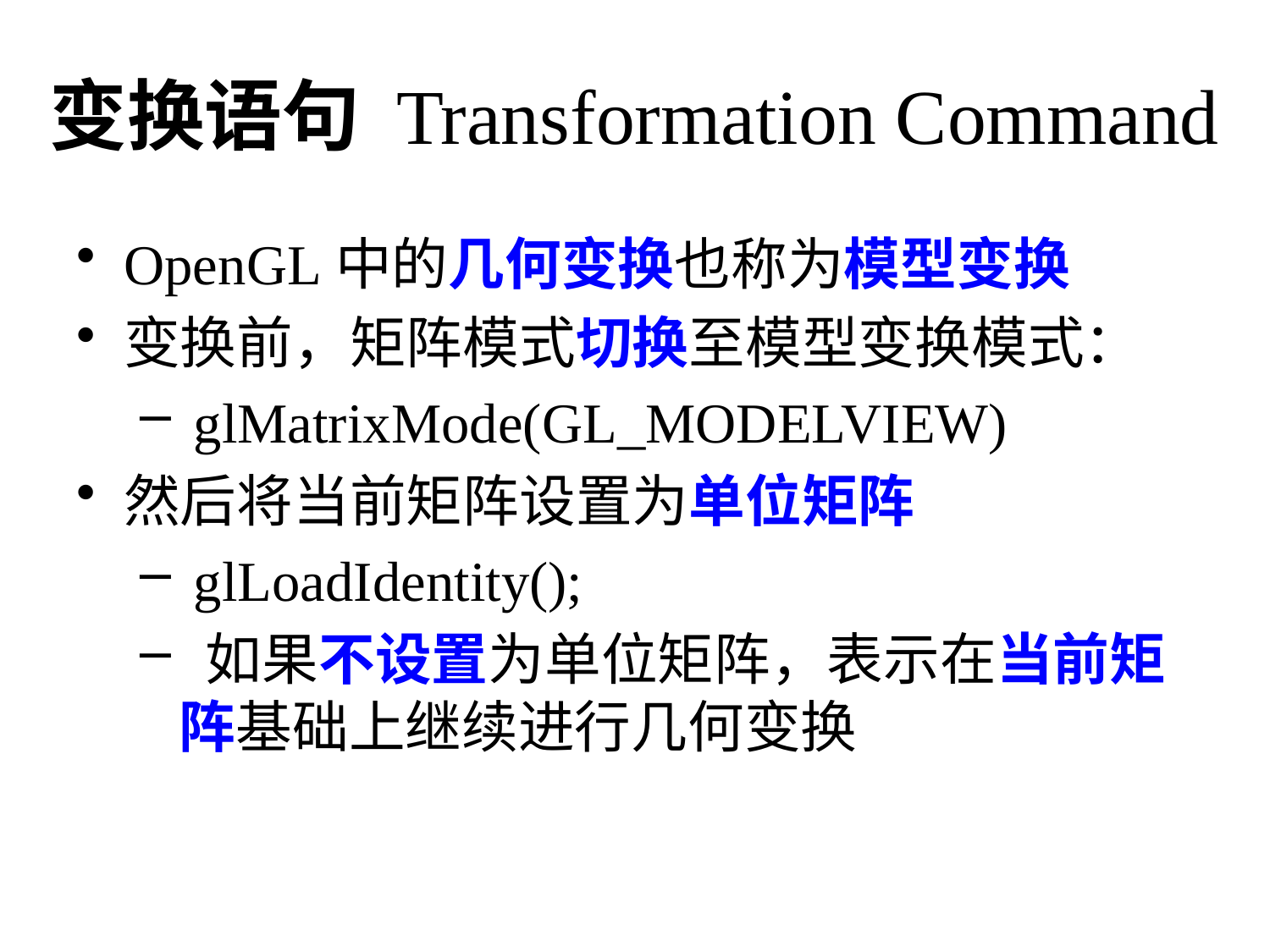

# 变换语句 Transformation Command
OpenGL中的几何变换也称为模型变换
变换前，矩阵模式切换至模型变换模式：
 glMatrixMode(GL_MODELVIEW)
然后将当前矩阵设置为单位矩阵
 glLoadIdentity();
 如果不设置为单位矩阵，表示在当前矩阵基础上继续进行几何变换